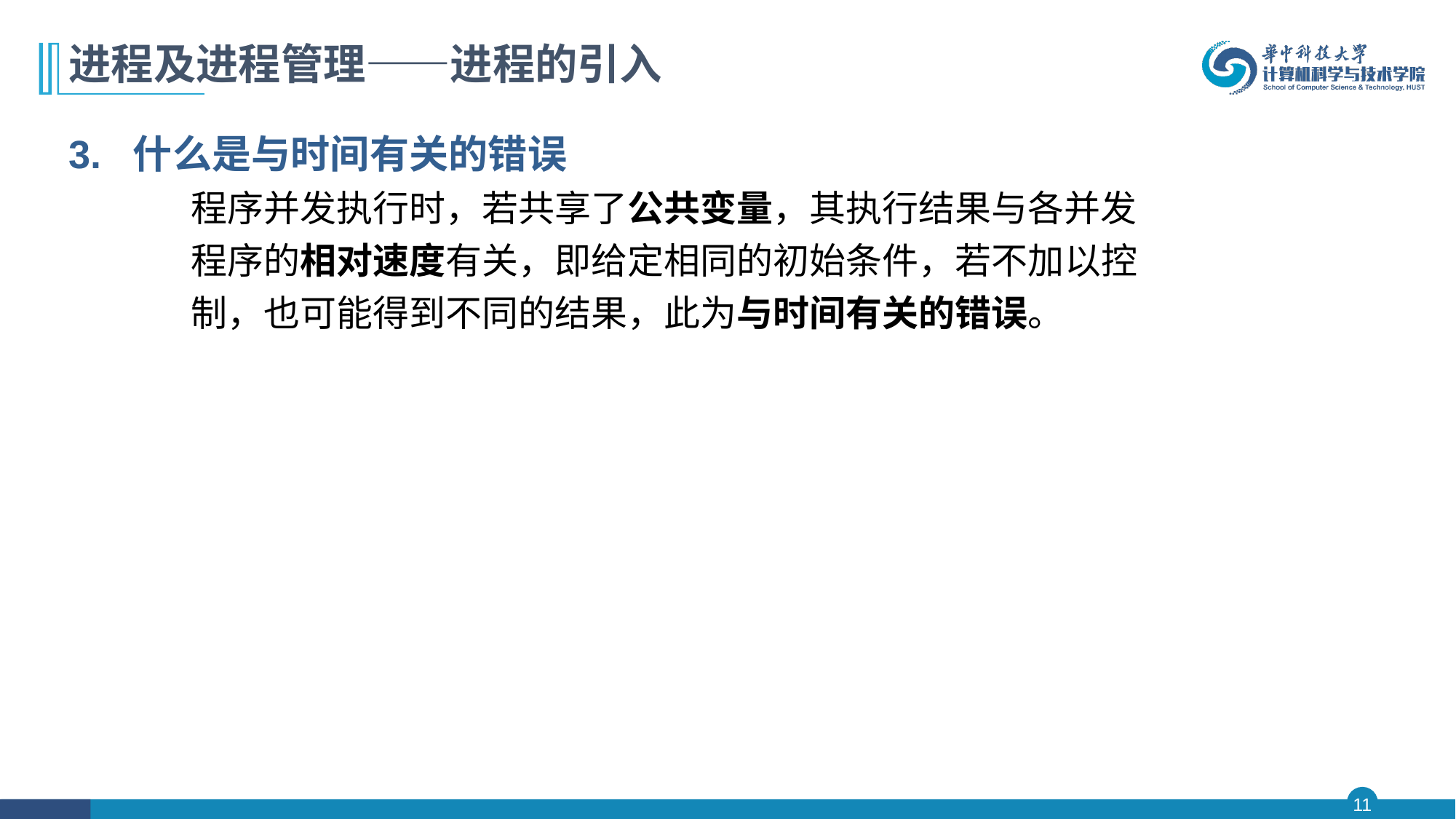

# 进程及进程管理——进程的引入
3.  什么是与时间有关的错误
       程序并发执行时，若共享了公共变量，其执行结果与各并发
       程序的相对速度有关，即给定相同的初始条件，若不加以控
       制，也可能得到不同的结果，此为与时间有关的错误。